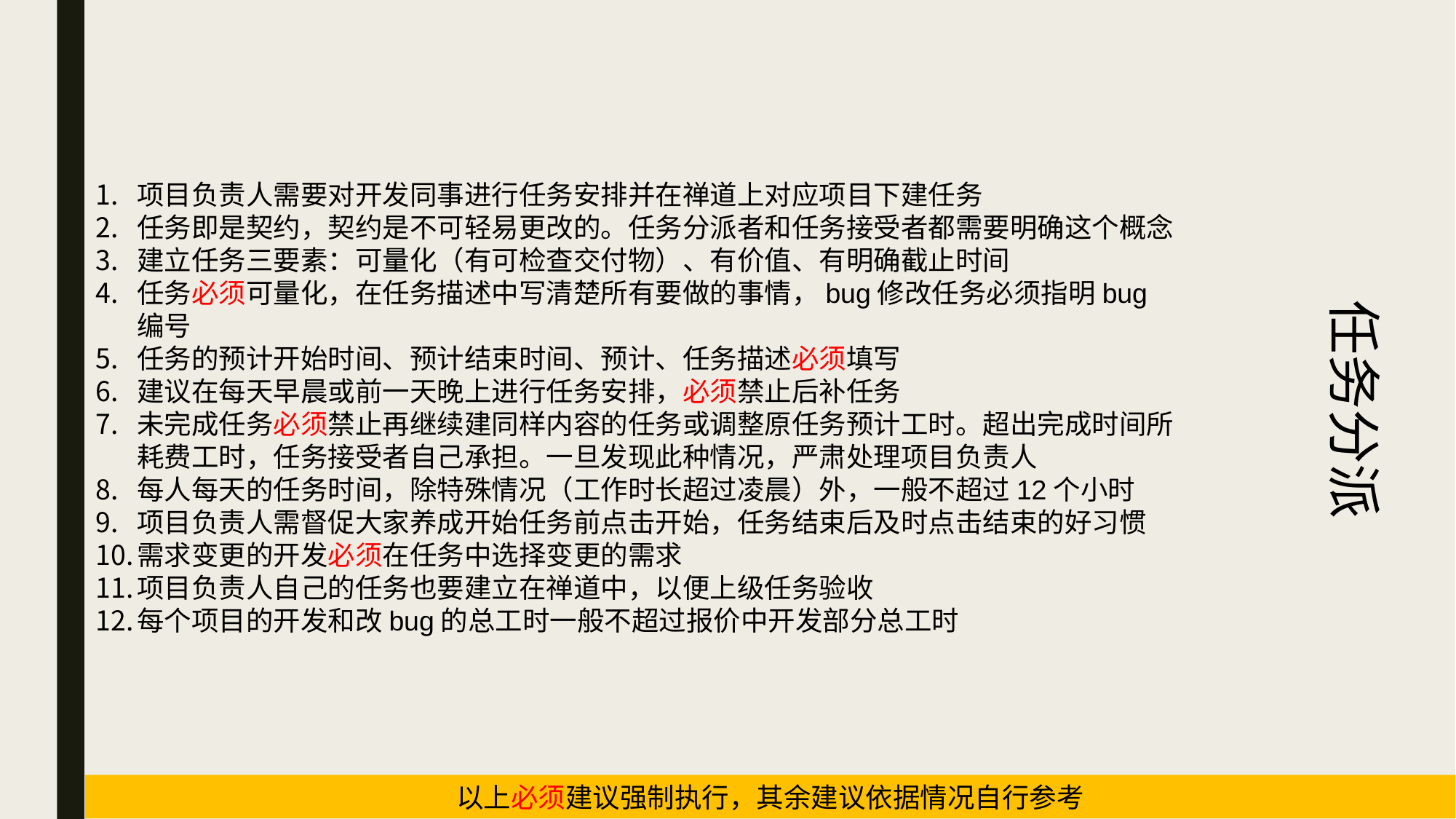

任务分派
项目负责人需要对开发同事进行任务安排并在禅道上对应项目下建任务
任务即是契约，契约是不可轻易更改的。任务分派者和任务接受者都需要明确这个概念
建立任务三要素：可量化（有可检查交付物）、有价值、有明确截止时间
任务必须可量化，在任务描述中写清楚所有要做的事情，bug修改任务必须指明bug编号
任务的预计开始时间、预计结束时间、预计、任务描述必须填写
建议在每天早晨或前一天晚上进行任务安排，必须禁止后补任务
未完成任务必须禁止再继续建同样内容的任务或调整原任务预计工时。超出完成时间所耗费工时，任务接受者自己承担。一旦发现此种情况，严肃处理项目负责人
每人每天的任务时间，除特殊情况（工作时长超过凌晨）外，一般不超过12个小时
项目负责人需督促大家养成开始任务前点击开始，任务结束后及时点击结束的好习惯
需求变更的开发必须在任务中选择变更的需求
项目负责人自己的任务也要建立在禅道中，以便上级任务验收
每个项目的开发和改bug的总工时一般不超过报价中开发部分总工时

以上必须建议强制执行，其余建议依据情况自行参考